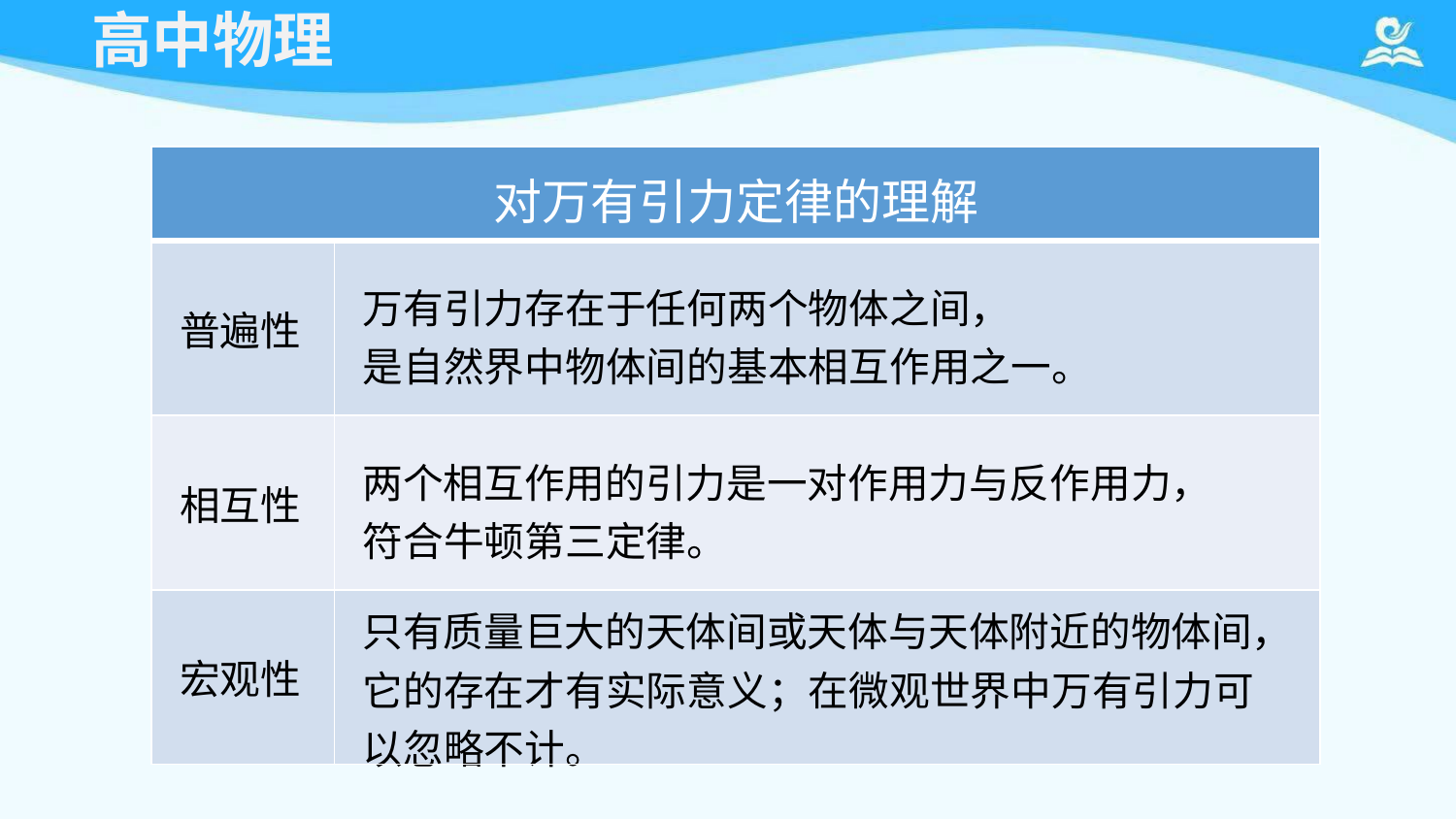

# 高中物理
| 对万有引力定律的理解 |  |
| --- | --- |
| 普遍性 | 万有引力存在于任何两个物体之间， 是自然界中物体间的基本相互作用之一。 |
| 相互性 | 两个相互作用的引力是一对作用力与反作用力， 符合牛顿第三定律。 |
| 宏观性 | 只有质量巨大的天体间或天体与天体附近的物体间， 它的存在才有实际意义；在微观世界中万有引力可 以忽略不计。 |